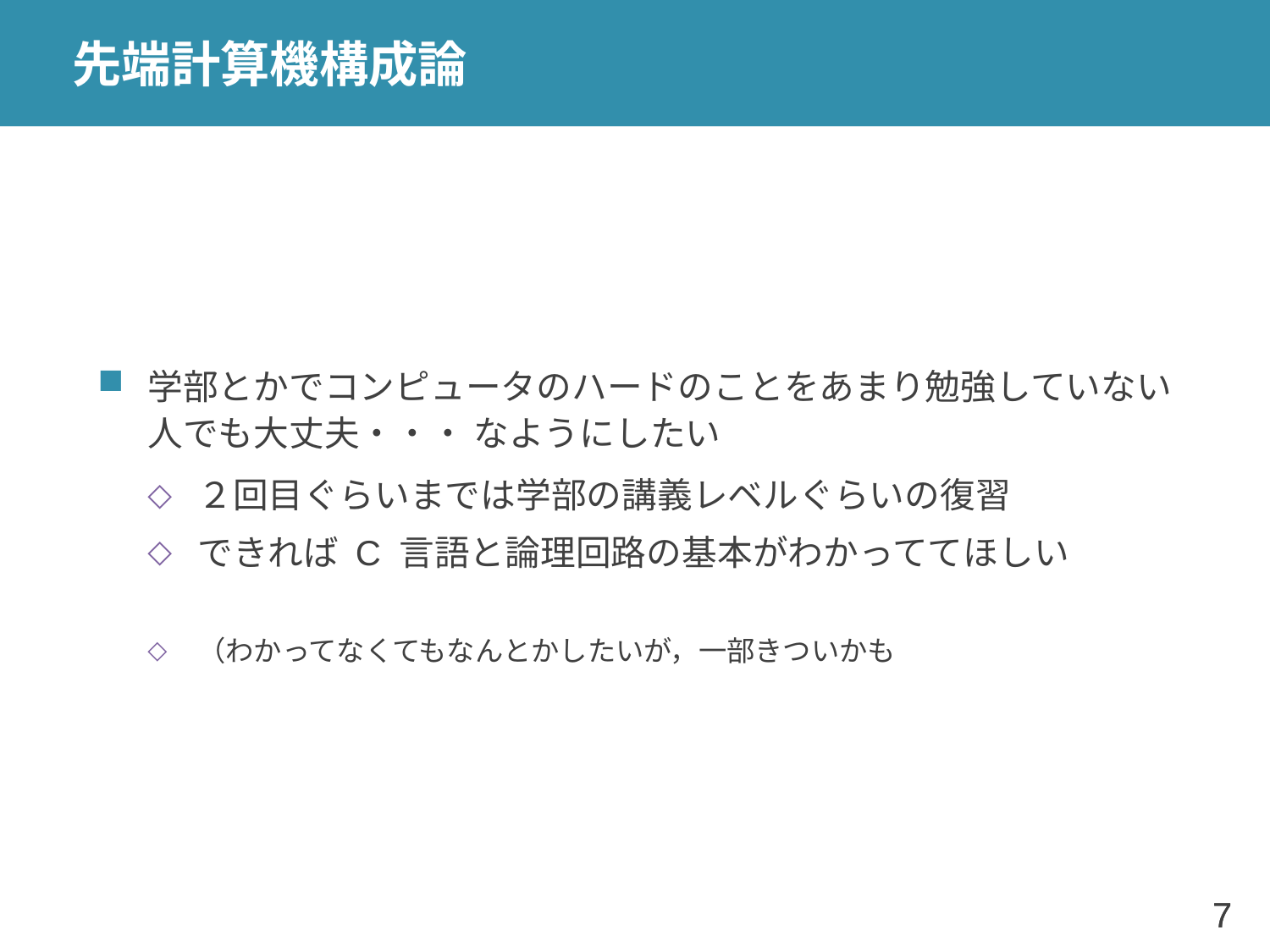

# 先端計算機構成論
学部とかでコンピュータのハードのことをあまり勉強していない
人でも大丈夫・・・ なようにしたい
２回目ぐらいまでは学部の講義レベルぐらいの復習
できれば C 言語と論理回路の基本がわかっててほしい
（わかってなくてもなんとかしたいが，一部きついかも